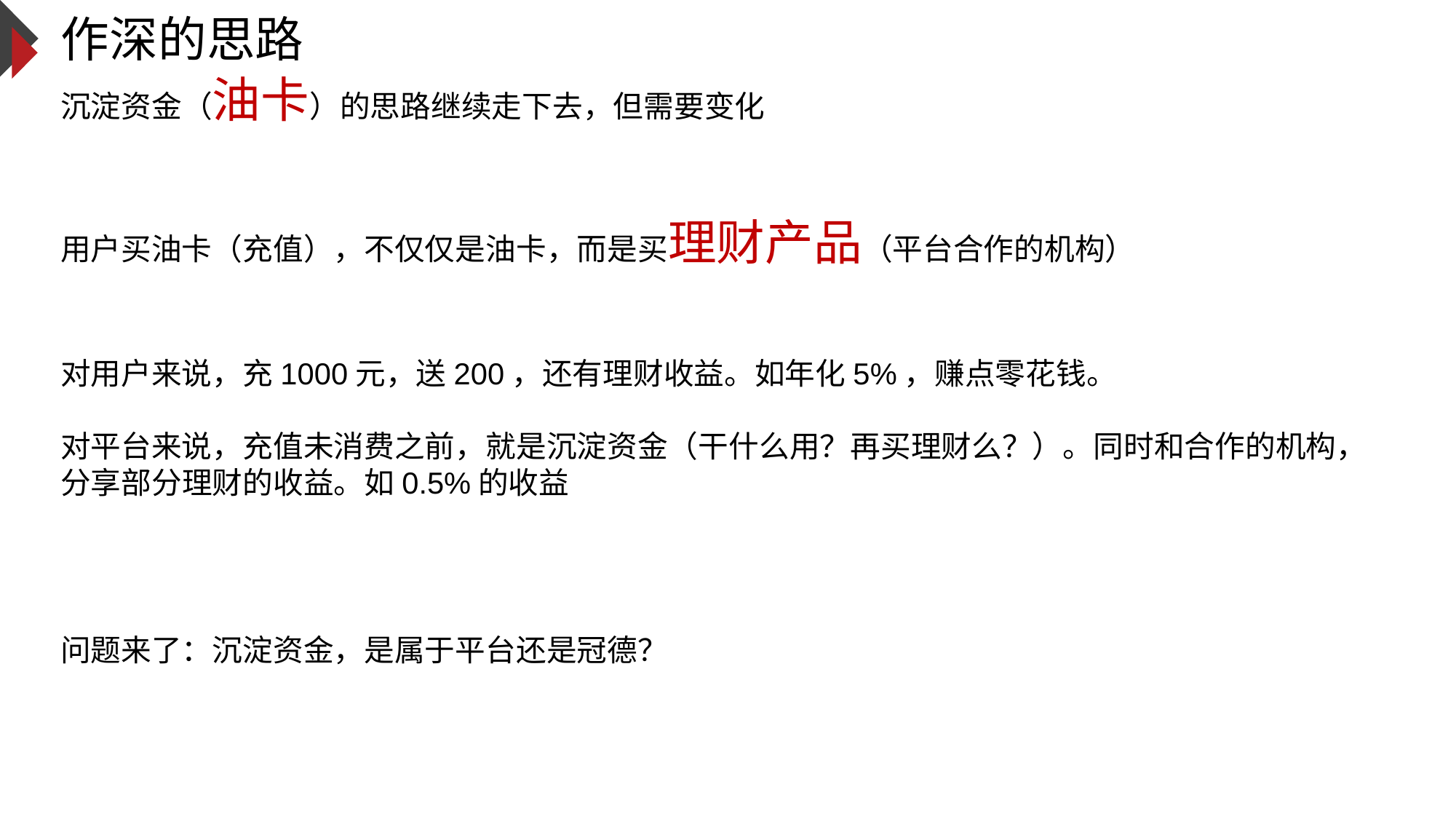

# 作深的思路
沉淀资金（油卡）的思路继续走下去，但需要变化
用户买油卡（充值），不仅仅是油卡，而是买理财产品（平台合作的机构）
对用户来说，充1000元，送200，还有理财收益。如年化5%，赚点零花钱。

对平台来说，充值未消费之前，就是沉淀资金（干什么用？再买理财么？）。同时和合作的机构，分享部分理财的收益。如0.5%的收益
问题来了：沉淀资金，是属于平台还是冠德？